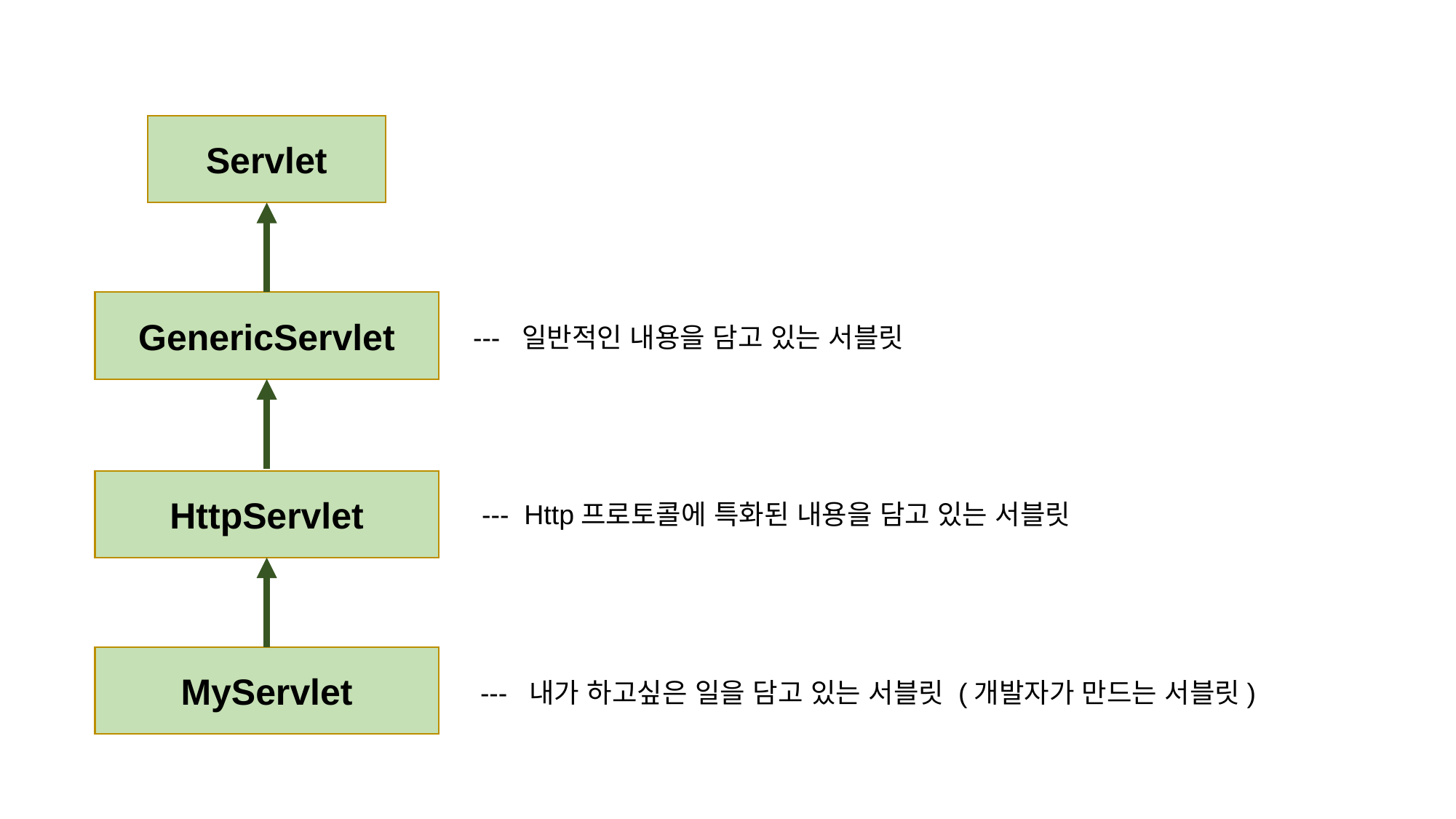

Servlet
GenericServlet
---  일반적인 내용을 담고 있는 서블릿
HttpServlet
---  Http프로토콜에 특화된 내용을 담고 있는 서블릿
MyServlet
---  내가 하고싶은 일을 담고 있는 서블릿 (개발자가 만드는 서블릿)